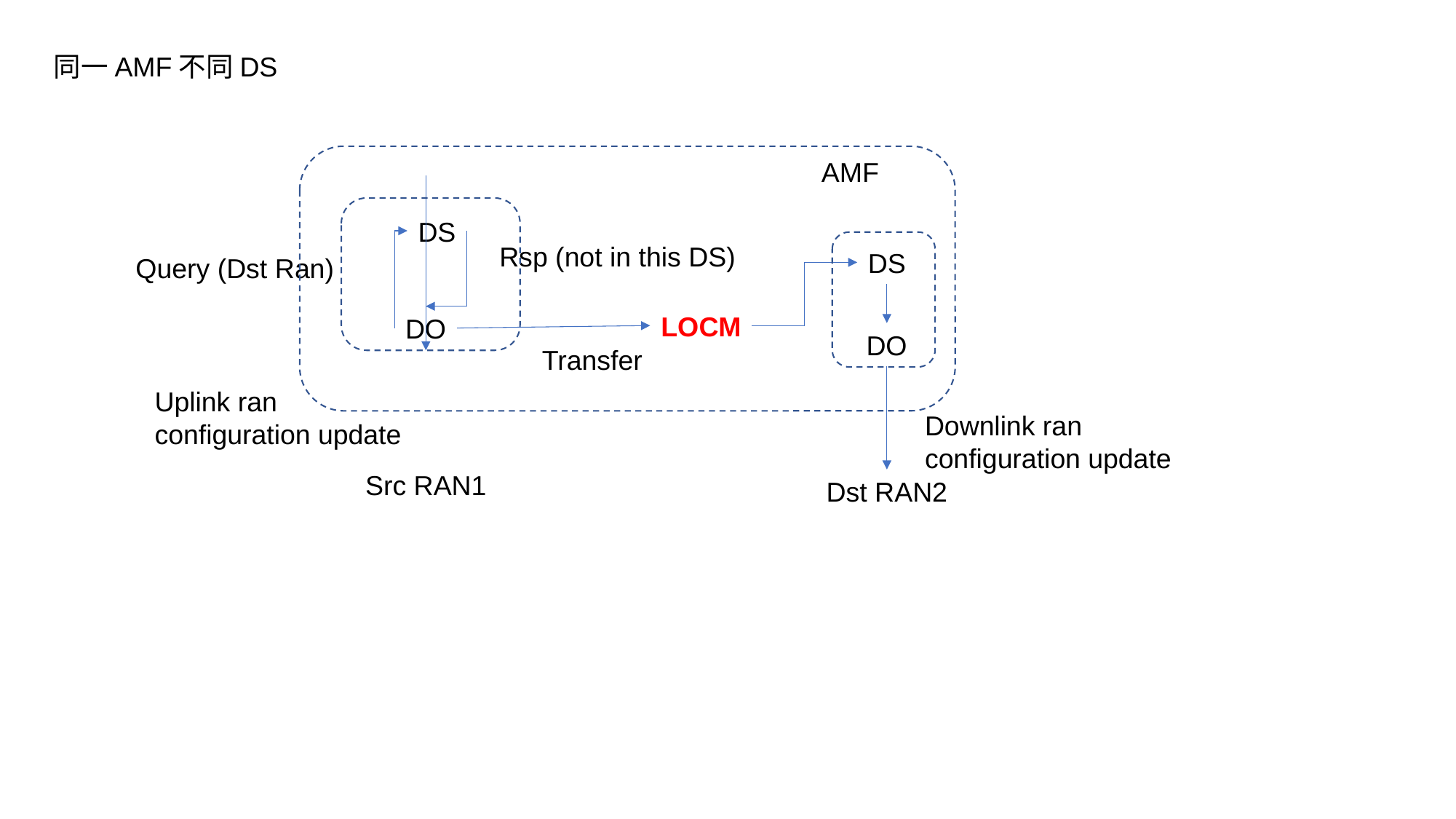

同一AMF不同DS

AMF

DS

Rsp (not in this DS)
DS
Query (Dst Ran)
LOCM
DO
DO
Transfer
Uplink ran configuration update
Downlink ran configuration update
Src RAN1
Dst RAN2